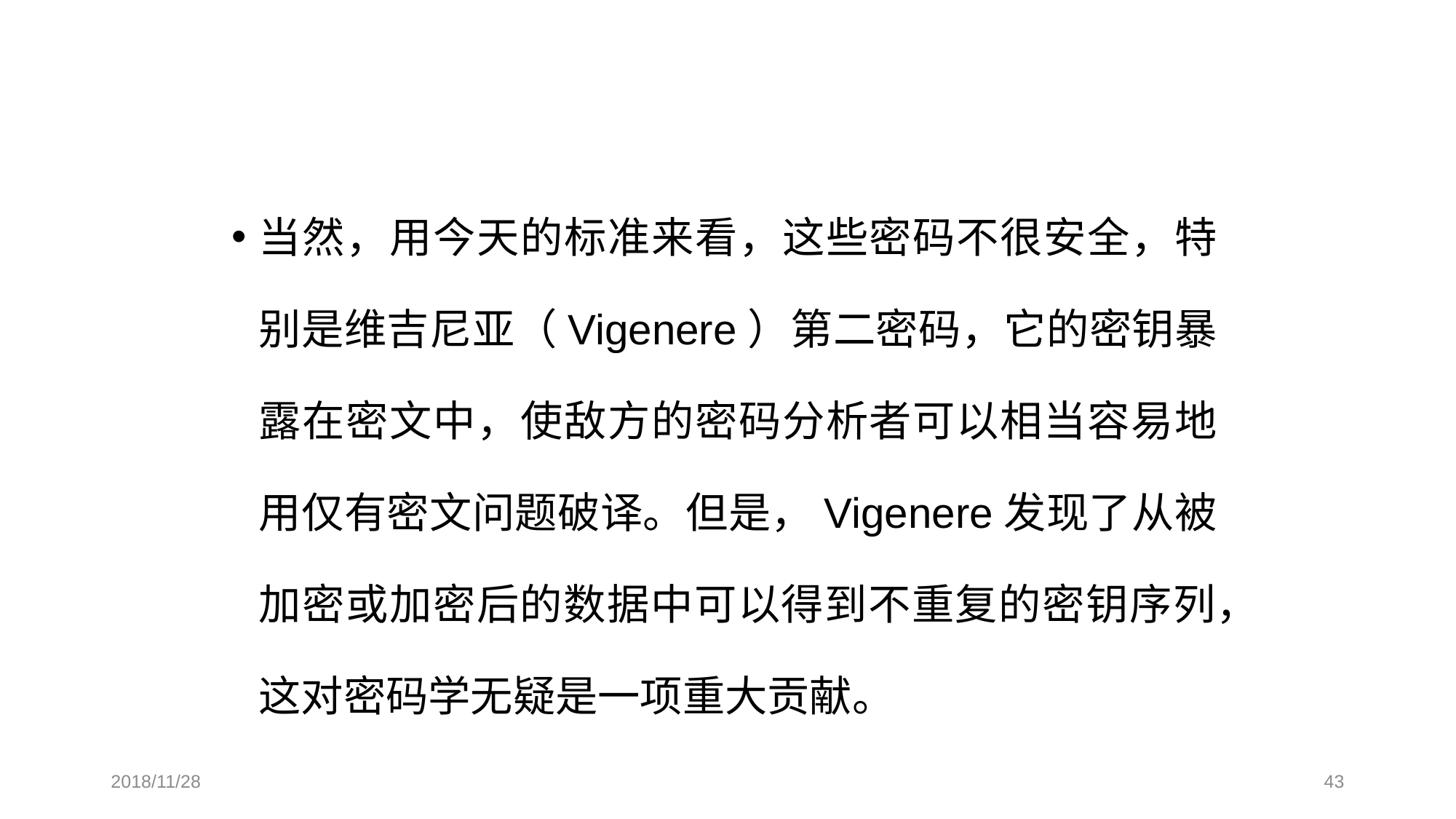

当然，用今天的标准来看，这些密码不很安全，特别是维吉尼亚（Vigenere）第二密码，它的密钥暴露在密文中，使敌方的密码分析者可以相当容易地用仅有密文问题破译。但是，Vigenere发现了从被加密或加密后的数据中可以得到不重复的密钥序列，这对密码学无疑是一项重大贡献。
2018/11/28
43